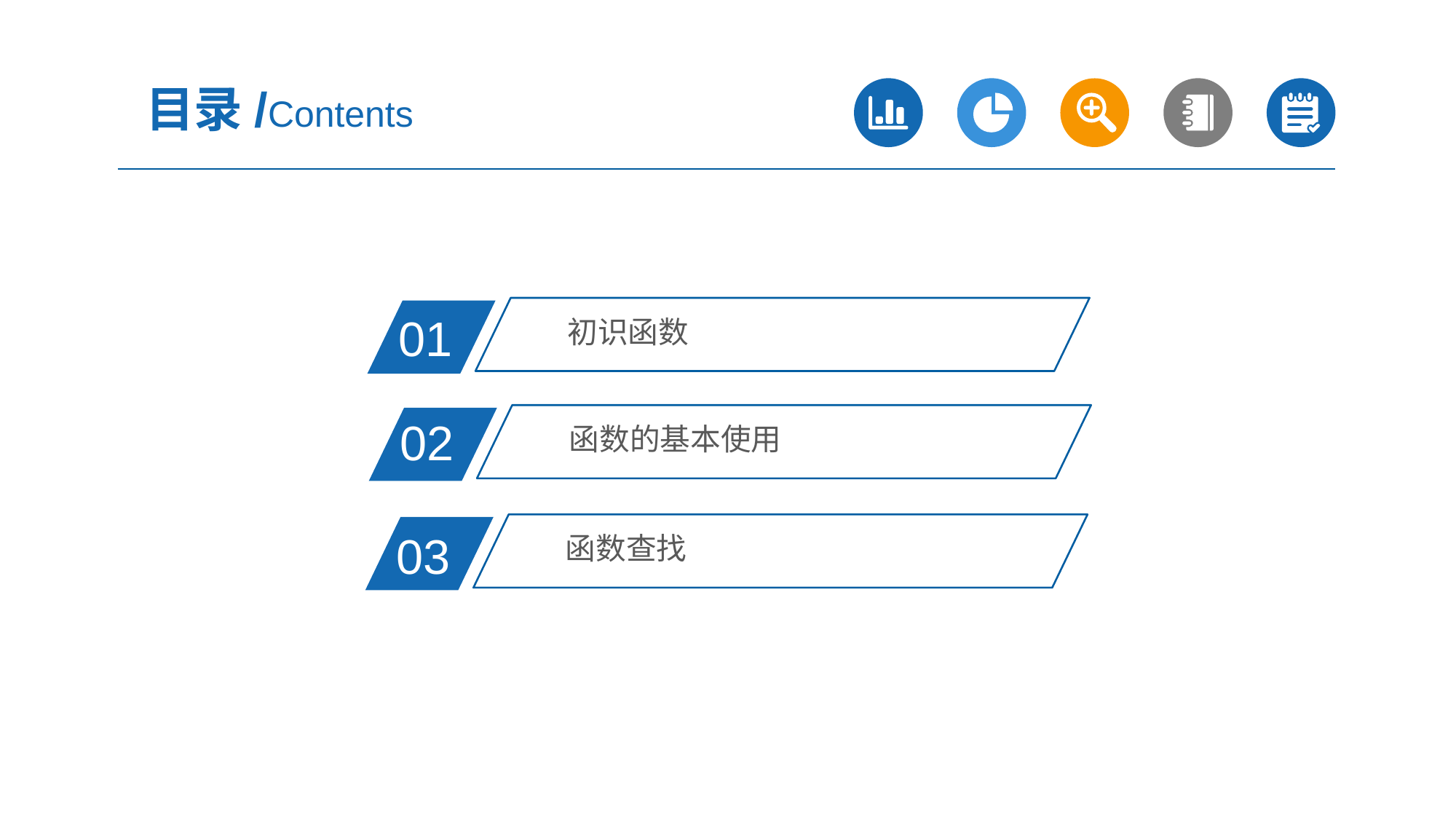

目录/Contents

初识函数

01

函数的基本使用
02

函数查找

03